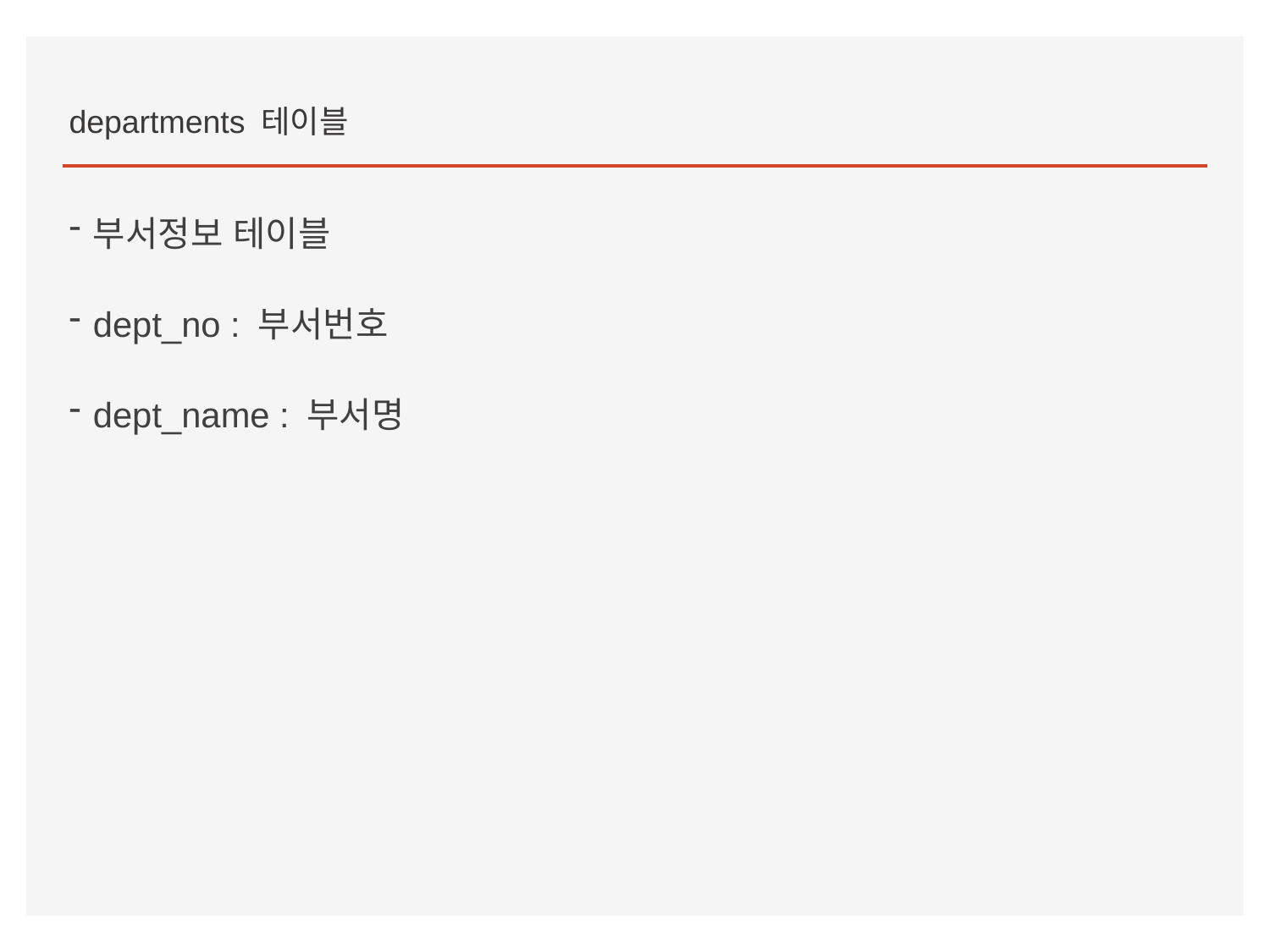

departments 테이블
부서정보 테이블
dept_no : 부서번호
dept_name : 부서명